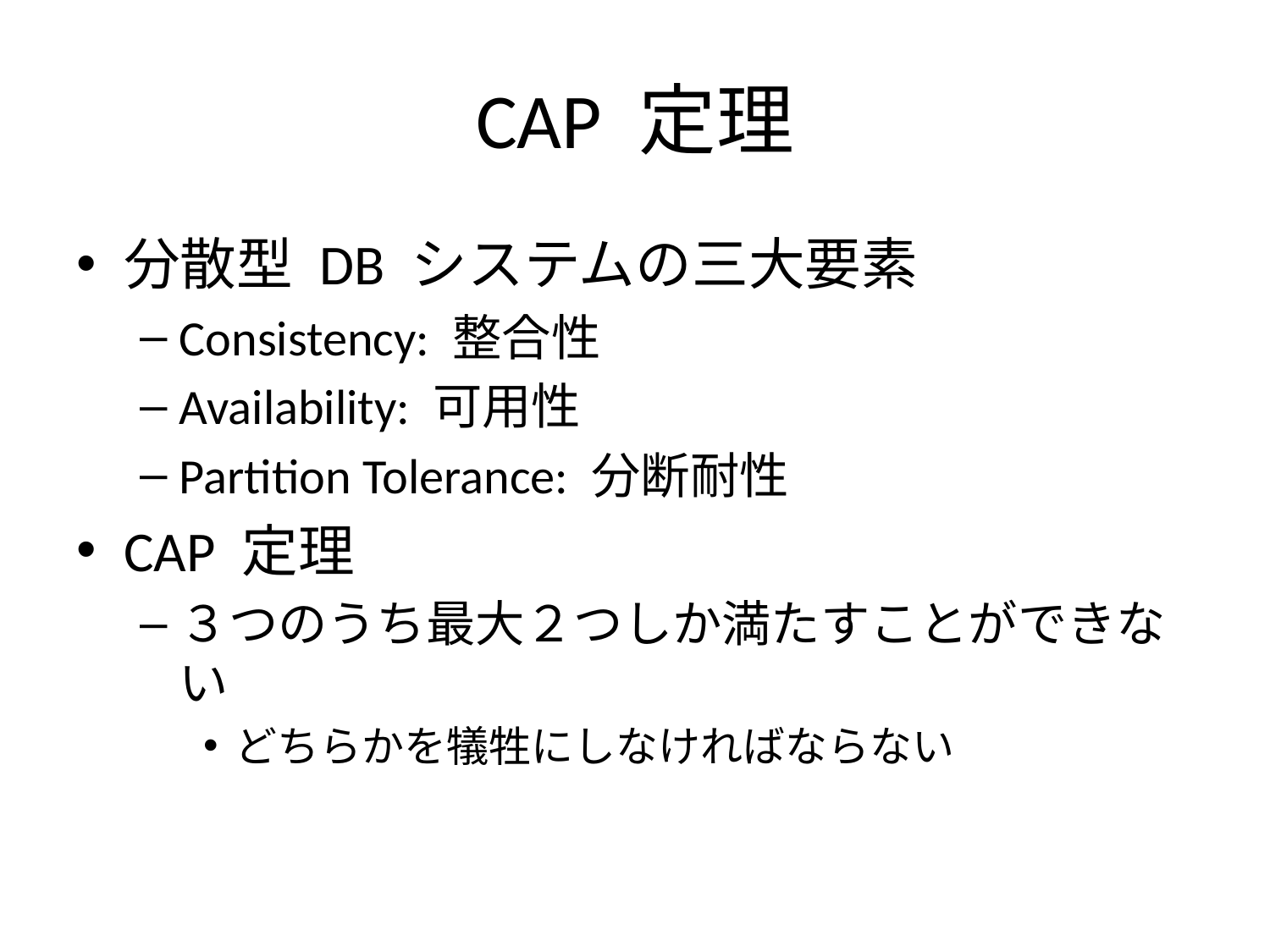

# CAP 定理
分散型 DB システムの三大要素
Consistency: 整合性
Availability: 可用性
Partition Tolerance: 分断耐性
CAP 定理
３つのうち最大２つしか満たすことができない
どちらかを犠牲にしなければならない